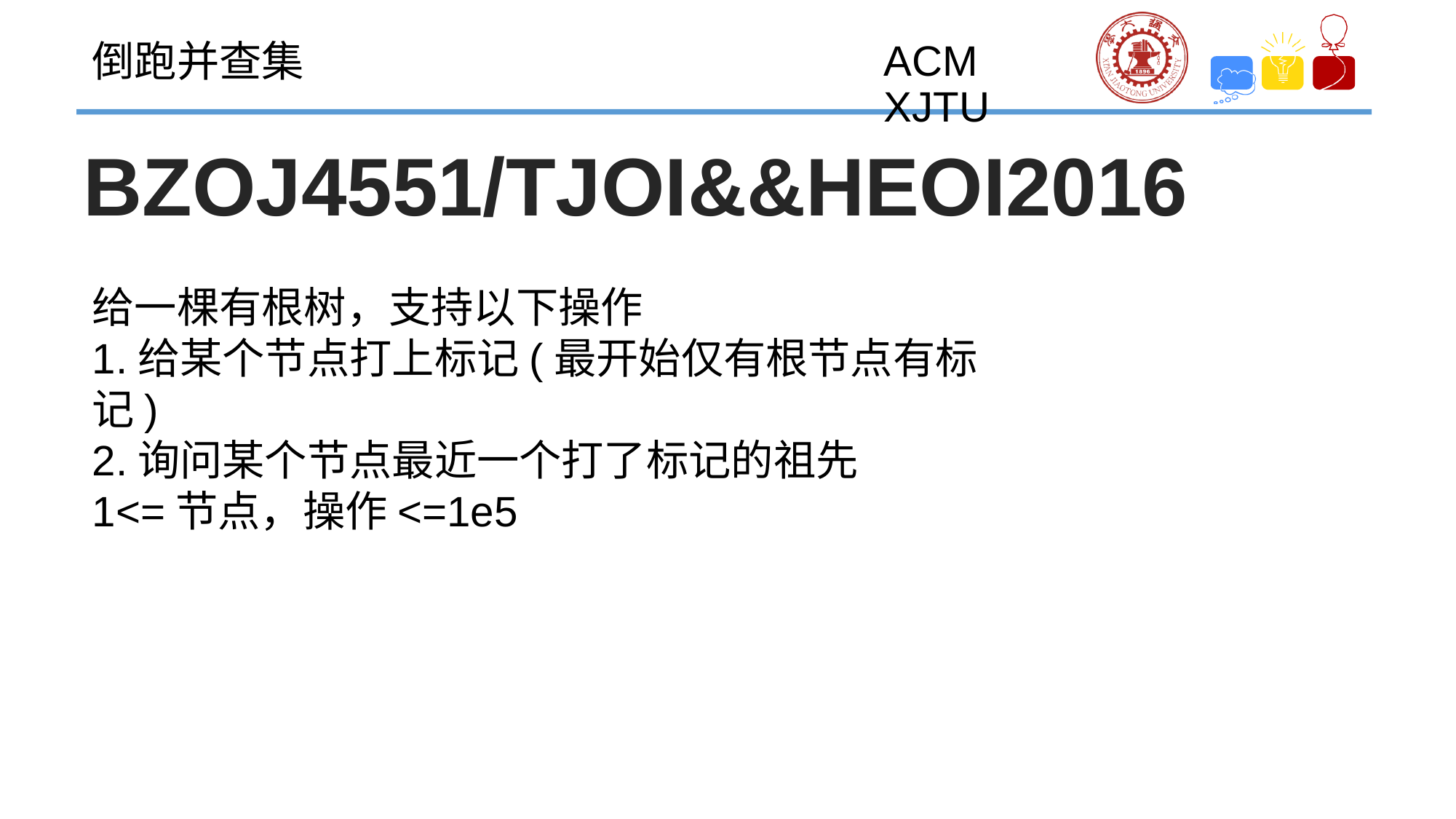

倒跑并查集
BZOJ4551/TJOI&&HEOI2016
给一棵有根树，支持以下操作
1.给某个节点打上标记(最开始仅有根节点有标记)
2.询问某个节点最近一个打了标记的祖先
1<=节点，操作<=1e5